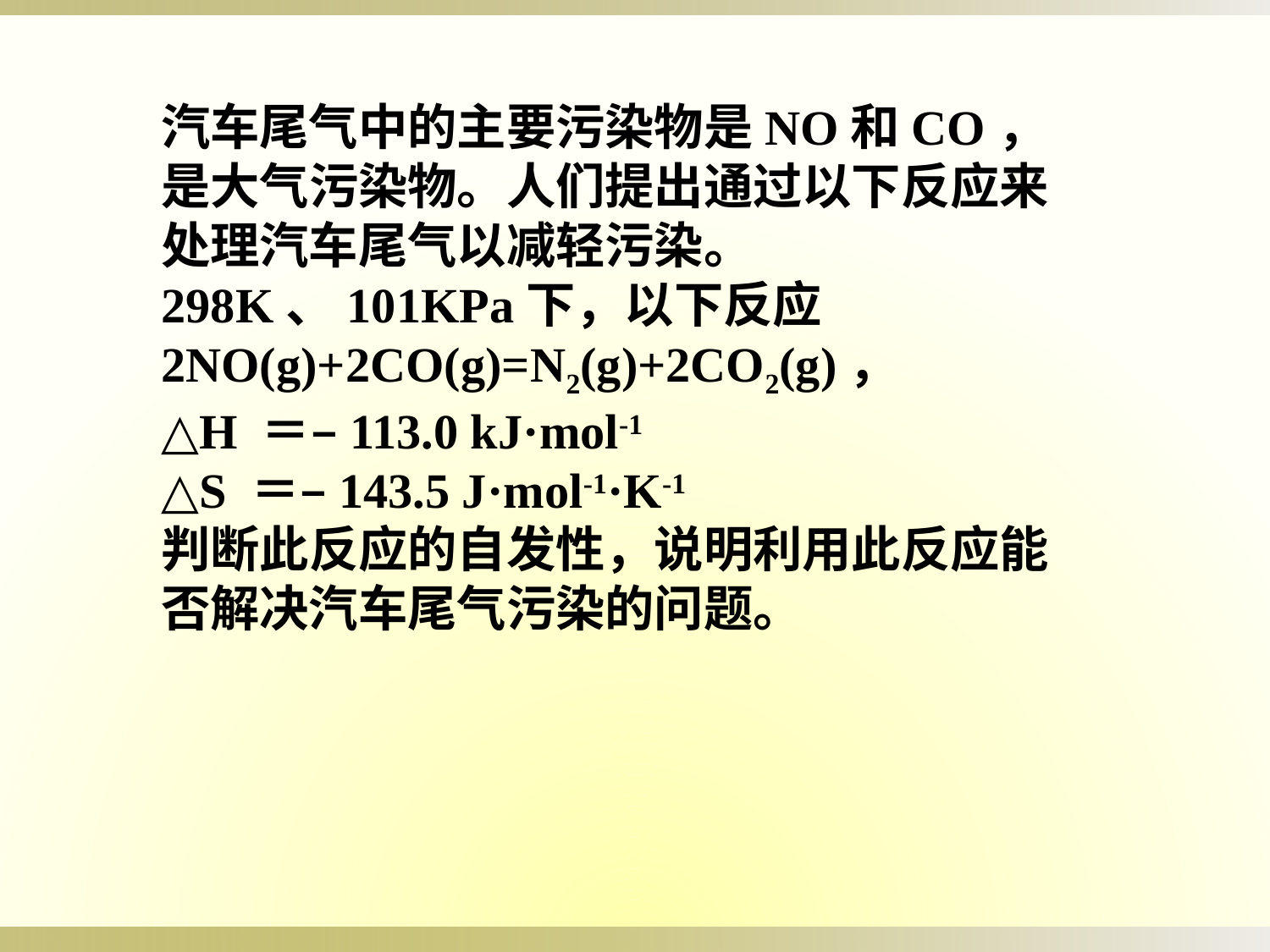

汽车尾气中的主要污染物是NO和CO，是大气污染物。人们提出通过以下反应来处理汽车尾气以减轻污染。
298K、101KPa下，以下反应
2NO(g)+2CO(g)=N2(g)+2CO2(g)，
△H ＝–113.0 kJ·mol-1
△S ＝–143.5 J·mol-1·K-1
判断此反应的自发性，说明利用此反应能否解决汽车尾气污染的问题。